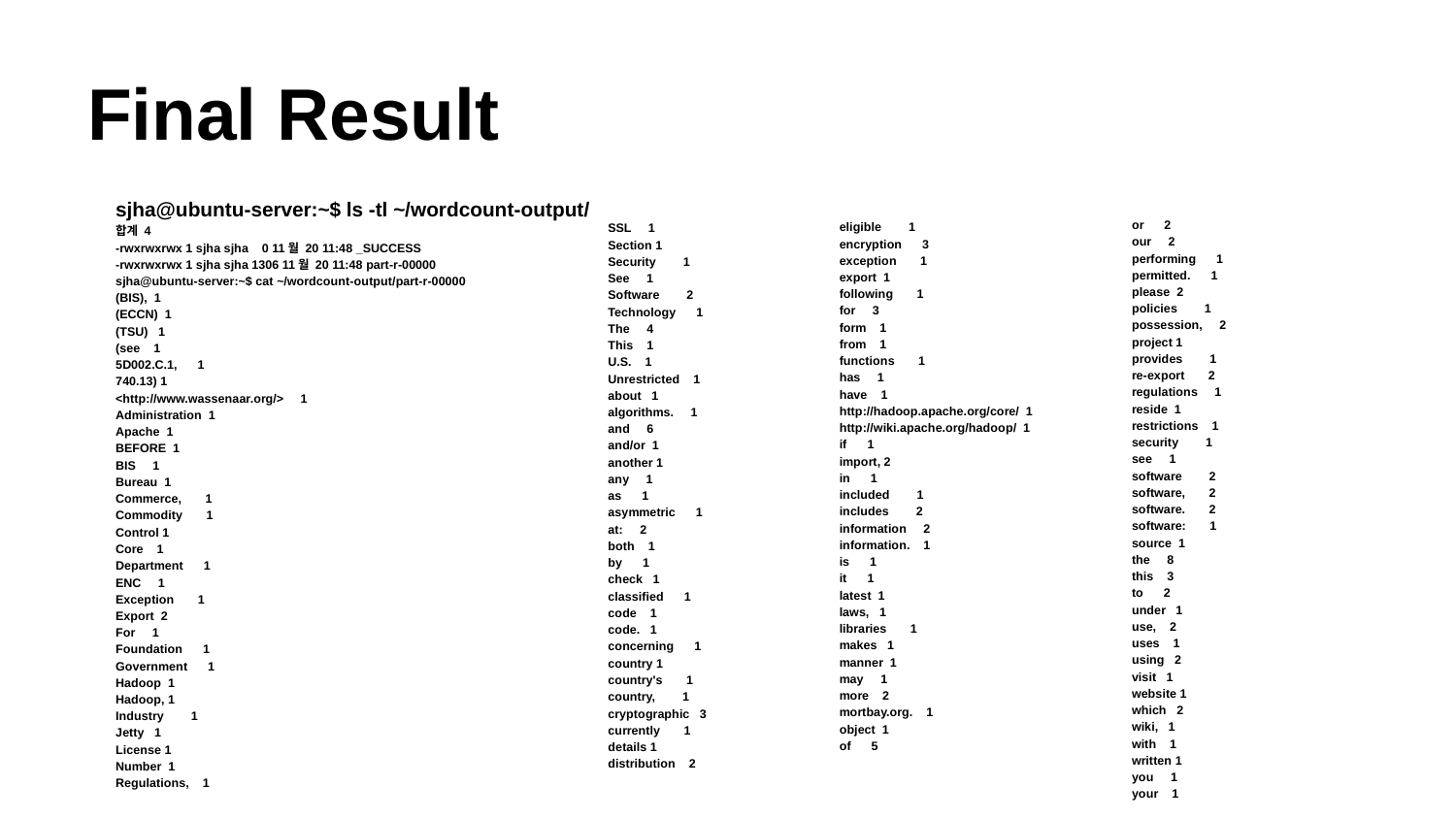

# Final Result

sjha@ubuntu-server:~$ ls -tl ~/wordcount-output/
합계 4
-rwxrwxrwx 1 sjha sjha    0 11월 20 11:48 _SUCCESS
-rwxrwxrwx 1 sjha sjha 1306 11월 20 11:48 part-r-00000
sjha@ubuntu-server:~$ cat ~/wordcount-output/part-r-00000
(BIS),  1
(ECCN)  1
(TSU)   1
(see    1
5D002.C.1,      1
740.13) 1
<http://www.wassenaar.org/>     1
Administration  1
Apache  1
BEFORE  1
BIS     1
Bureau  1
Commerce,       1
Commodity       1
Control 1
Core    1
Department      1
ENC     1
Exception       1
Export  2
For     1
Foundation      1
Government      1
Hadoop  1
Hadoop, 1
Industry        1
Jetty   1
License 1
Number  1
Regulations,    1

or      2
our     2
performing      1
permitted.      1
please  2
policies        1
possession,     2
project 1
provides        1
re-export       2
regulations     1
reside  1
restrictions    1
security        1
see     1
software        2
software,       2
software.       2
software:       1
source  1
the     8
this    3
to      2
under   1
use,    2
uses    1
using   2
visit   1
website 1
which   2
wiki,   1
with    1
written 1
you     1
your    1

eligible        1
encryption      3
exception       1
export  1
following       1
for     3
form    1
from    1
functions       1
has     1
have    1
http://hadoop.apache.org/core/  1
http://wiki.apache.org/hadoop/  1
if      1
import, 2
in      1
included        1
includes        2
information     2
information.    1
is      1
it      1
latest  1
laws,   1
libraries       1
makes   1
manner  1
may     1
more    2
mortbay.org.    1
object  1
of      5

SSL     1
Section 1
Security        1
See     1
Software        2
Technology      1
The     4
This    1
U.S.    1
Unrestricted    1
about   1
algorithms.     1
and     6
and/or  1
another 1
any     1
as      1
asymmetric      1
at:     2
both    1
by      1
check   1
classified      1
code    1
code.   1
concerning      1
country 1
country's       1
country,        1
cryptographic   3
currently       1
details 1
distribution    2